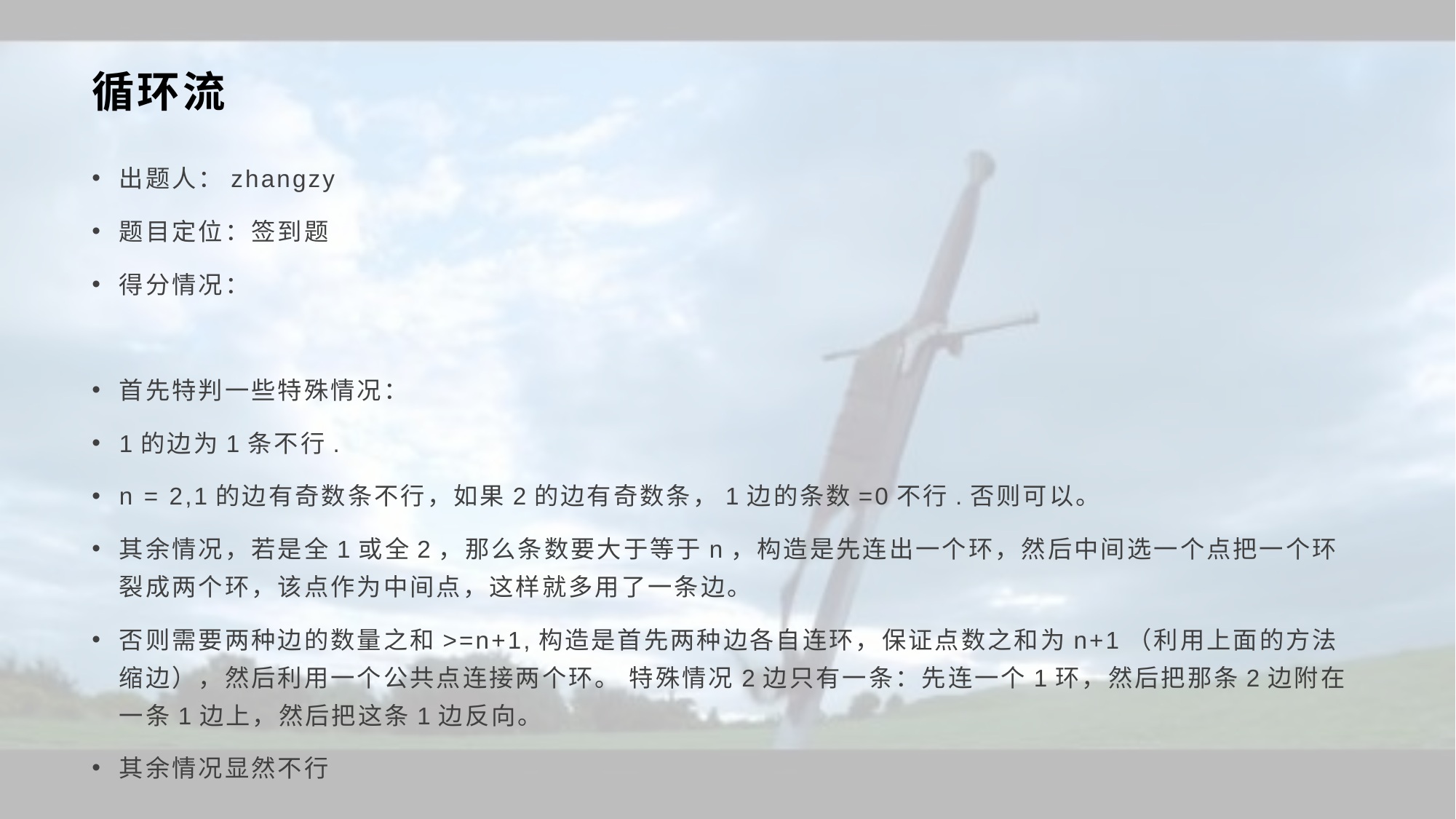

# 循环流
出题人：zhangzy
题目定位：签到题
得分情况：

首先特判一些特殊情况：
1的边为1条不行.
n = 2,1的边有奇数条不行，如果2的边有奇数条，1边的条数=0不行.否则可以。
其余情况，若是全1或全2，那么条数要大于等于n，构造是先连出一个环，然后中间选一个点把一个环裂成两个环，该点作为中间点，这样就多用了一条边。
否则需要两种边的数量之和>=n+1,构造是首先两种边各自连环，保证点数之和为n+1（利用上面的方法缩边），然后利用一个公共点连接两个环。 特殊情况2边只有一条：先连一个1环，然后把那条2边附在一条1边上，然后把这条1边反向。
其余情况显然不行